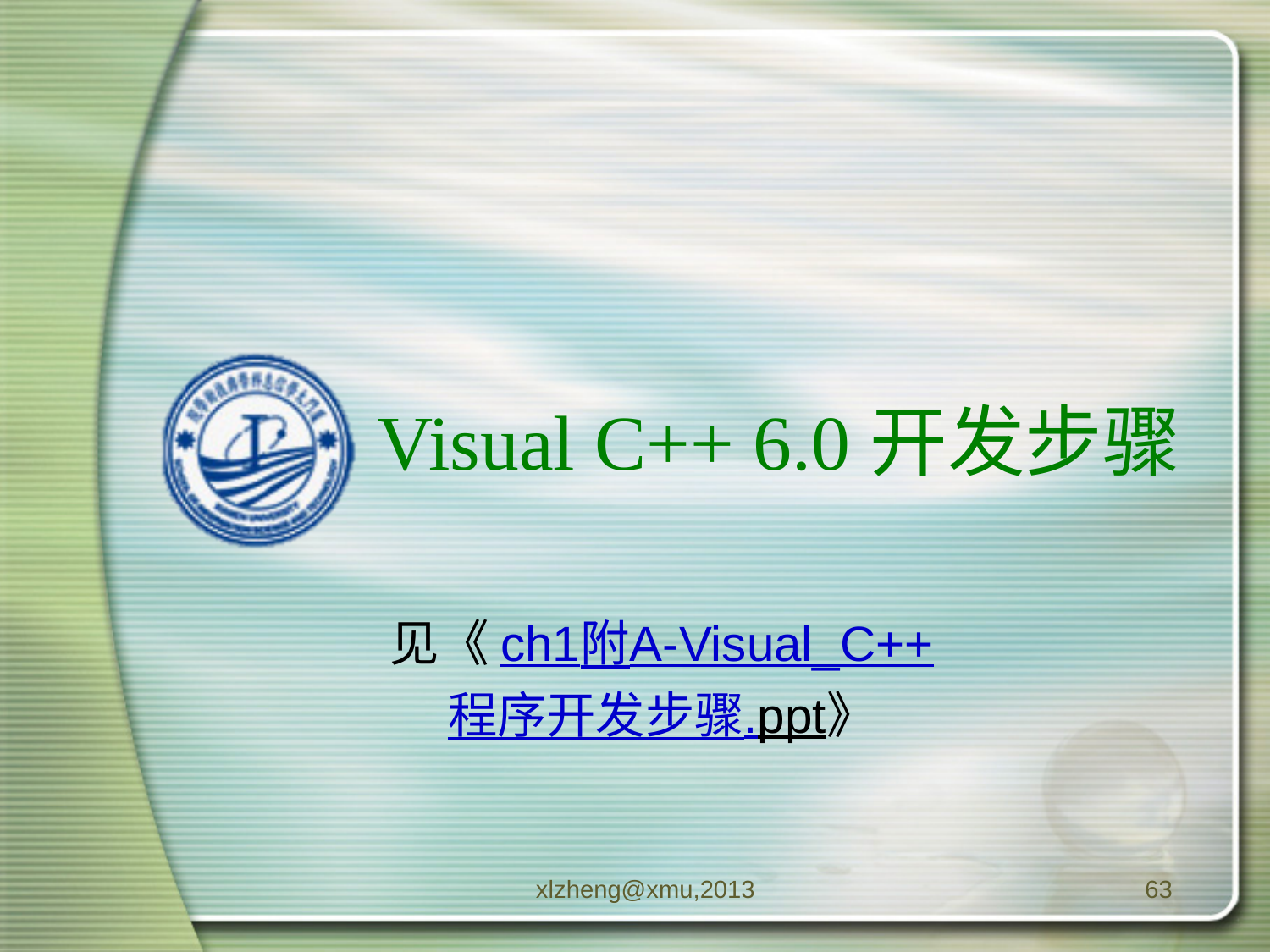

# Visual C++ 6.0开发步骤
见《ch1附A-Visual_C++程序开发步骤.ppt》
xlzheng@xmu,2013
63